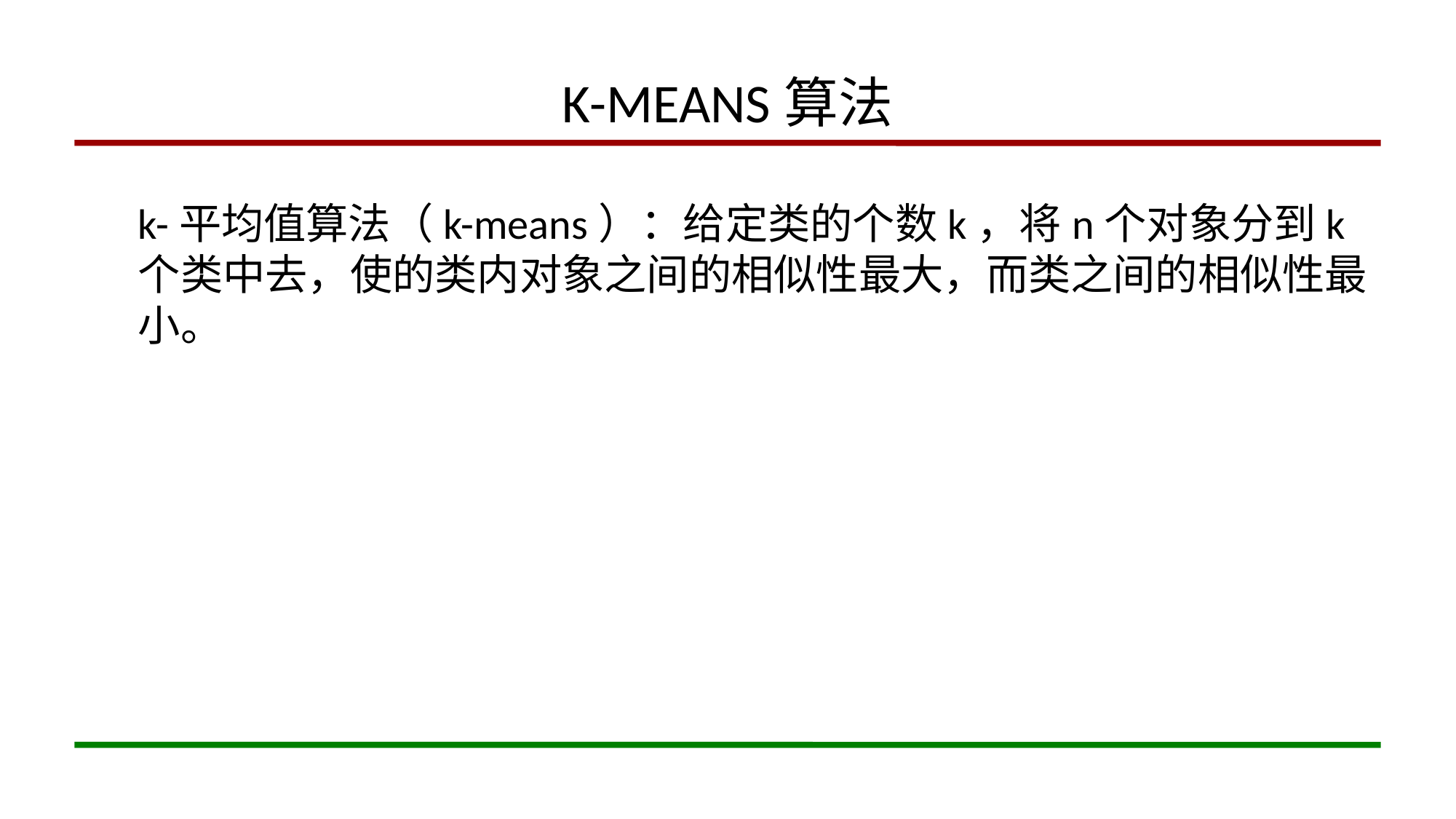

# K-MEANS算法
k-平均值算法（k-means）：给定类的个数k，将n个对象分到k个类中去，使的类内对象之间的相似性最大，而类之间的相似性最小。